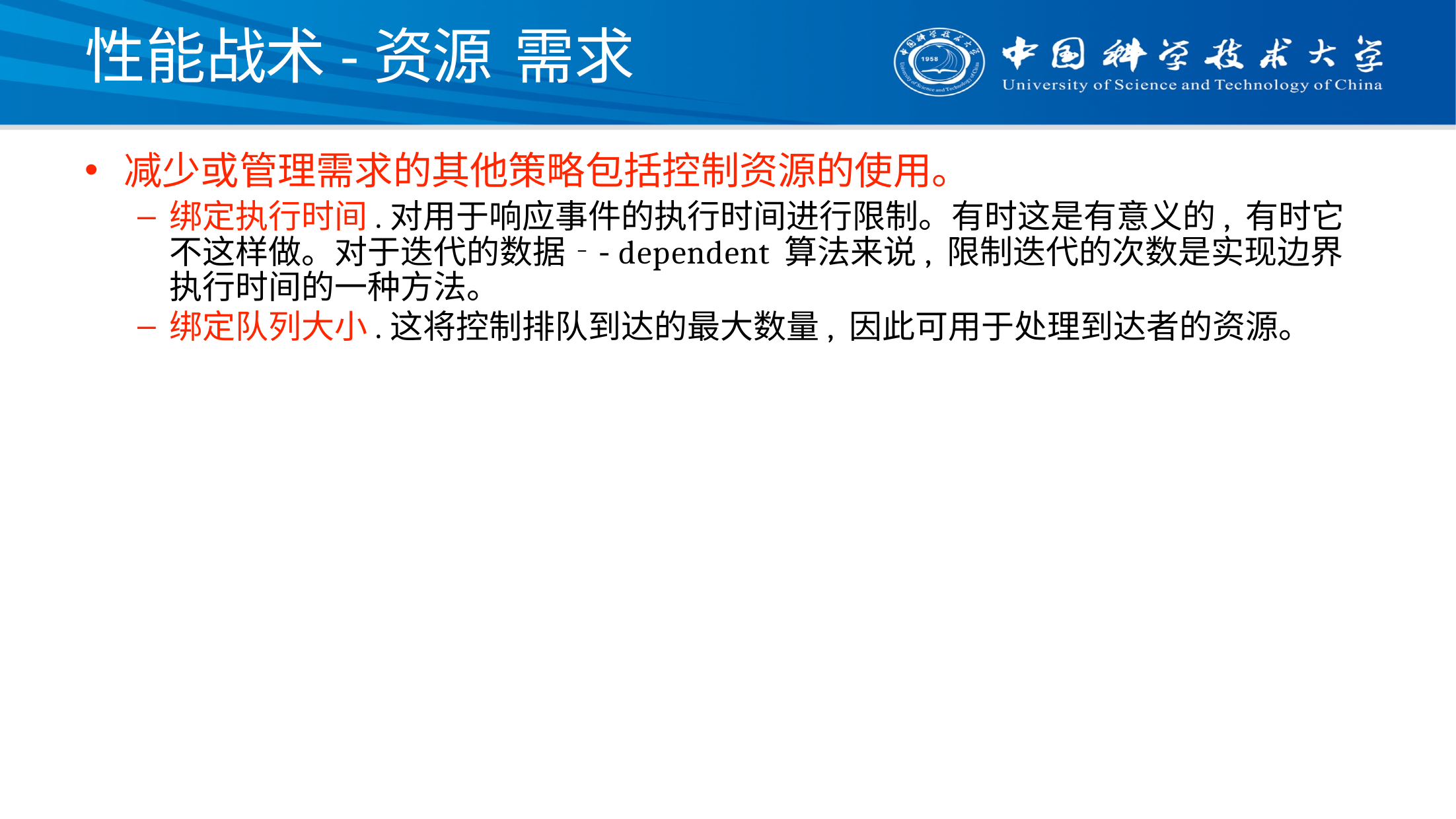

# 性能战术-资源 需求
减少或管理需求的其他策略包括控制资源的使用。
绑定执行时间.对用于响应事件的执行时间进行限制。有时这是有意义的, 有时它不这样做。对于迭代的数据‐‑dependent 算法来说, 限制迭代的次数是实现边界执行时间的一种方法。
绑定队列大小.这将控制排队到达的最大数量, 因此可用于处理到达者的资源。